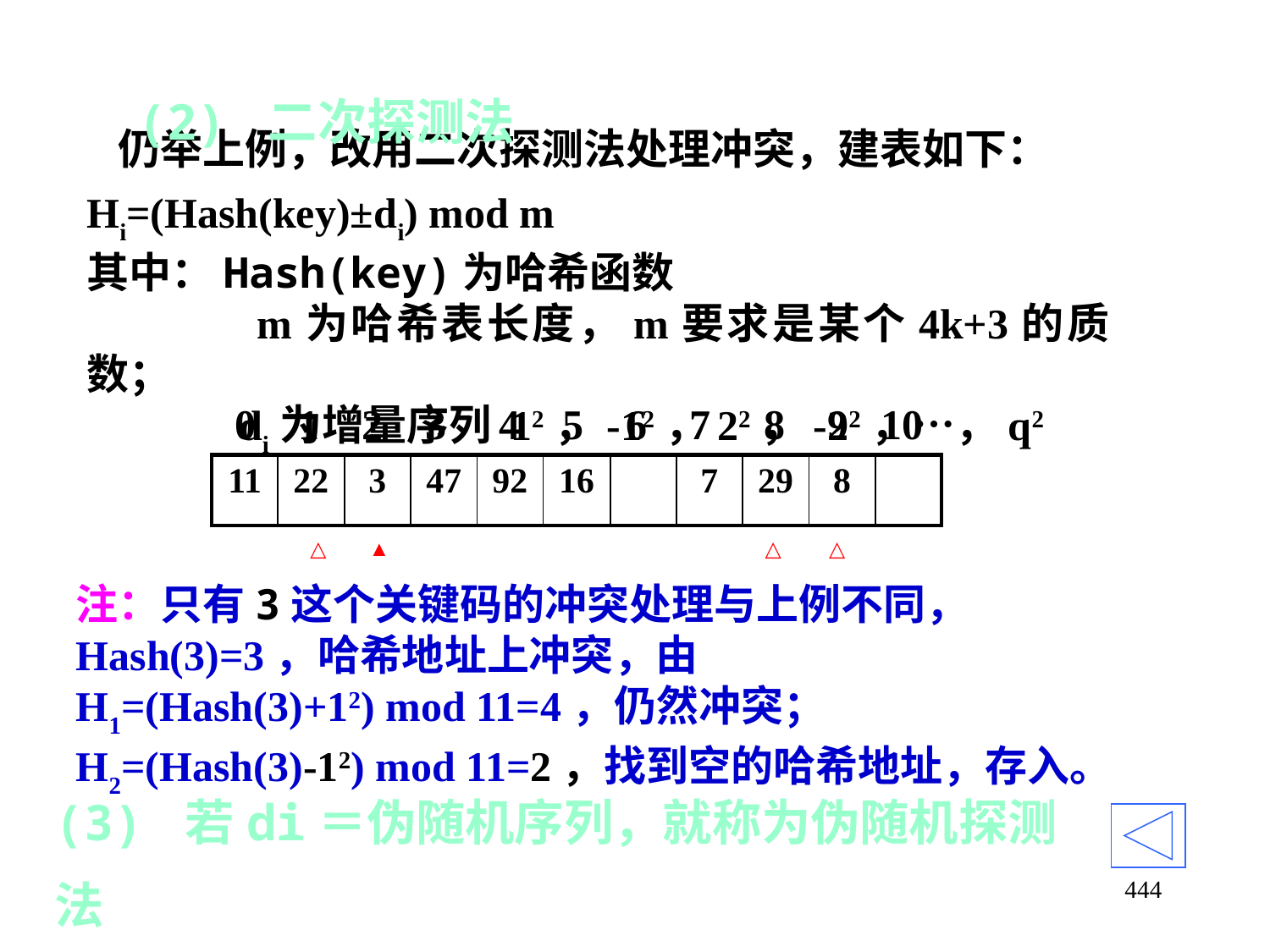

# (2) 二次探测法
仍举上例，改用二次探测法处理冲突，建表如下：
Hi=(Hash(key)±di) mod m
其中：Hash(key)为哈希函数
      m为哈希表长度，m要求是某个4k+3的质数；
      di为增量序列 12，-12，22，-22，…，q2
0    1    2    3     4    5    6    7     8    9   10
| 11 | 22 | 3 | 47 | 92 | 16 |  | 7 | 29 | 8 |  |
| --- | --- | --- | --- | --- | --- | --- | --- | --- | --- | --- |
 △        ▲                                                                       △         △
注：只有3这个关键码的冲突处理与上例不同，
Hash(3)=3，哈希地址上冲突，由
H1=(Hash(3)+12) mod 11=4，仍然冲突；
H2=(Hash(3)-12) mod 11=2，找到空的哈希地址，存入。
(3) 若di＝伪随机序列，就称为伪随机探测法

444